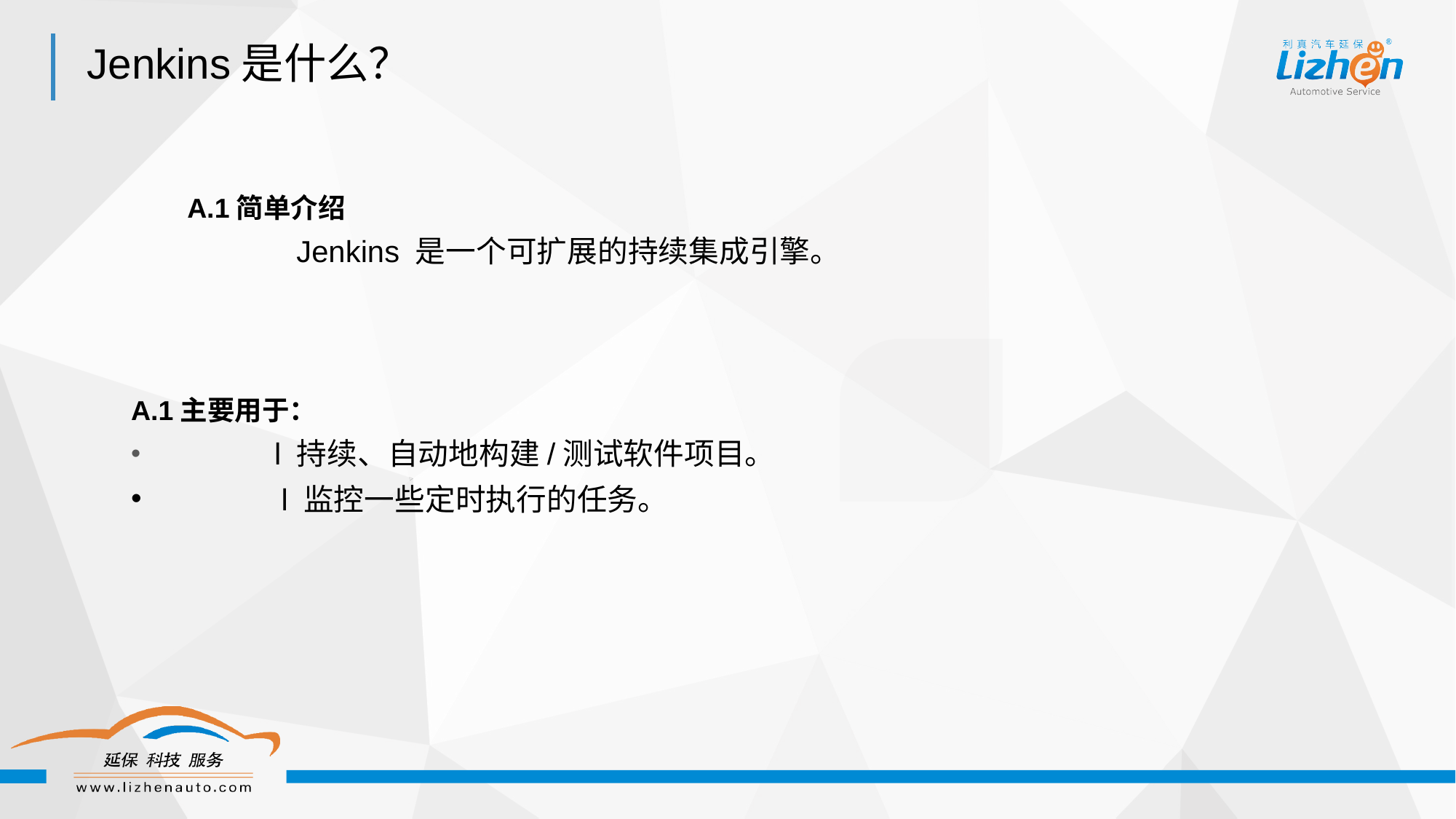

Jenkins是什么？
A.1简单介绍
	Jenkins 是一个可扩展的持续集成引擎。

A.1主要用于：
	l 持续、自动地构建/测试软件项目。
	l 监控一些定时执行的任务。